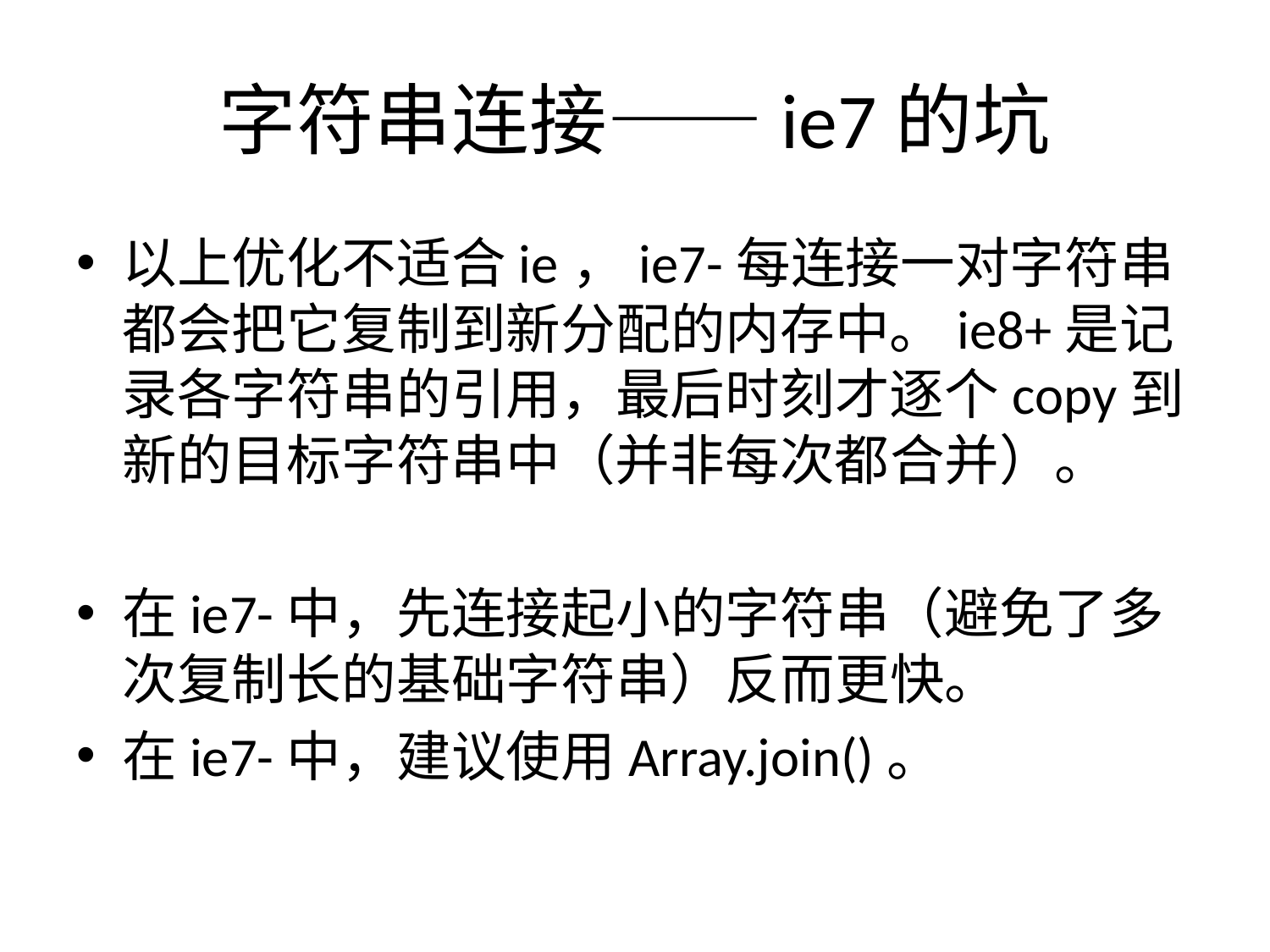

# 字符串连接——ie7的坑
以上优化不适合ie，ie7-每连接一对字符串都会把它复制到新分配的内存中。ie8+是记录各字符串的引用，最后时刻才逐个copy到新的目标字符串中（并非每次都合并）。

在ie7-中，先连接起小的字符串（避免了多次复制长的基础字符串）反而更快。
在ie7-中，建议使用Array.join()。